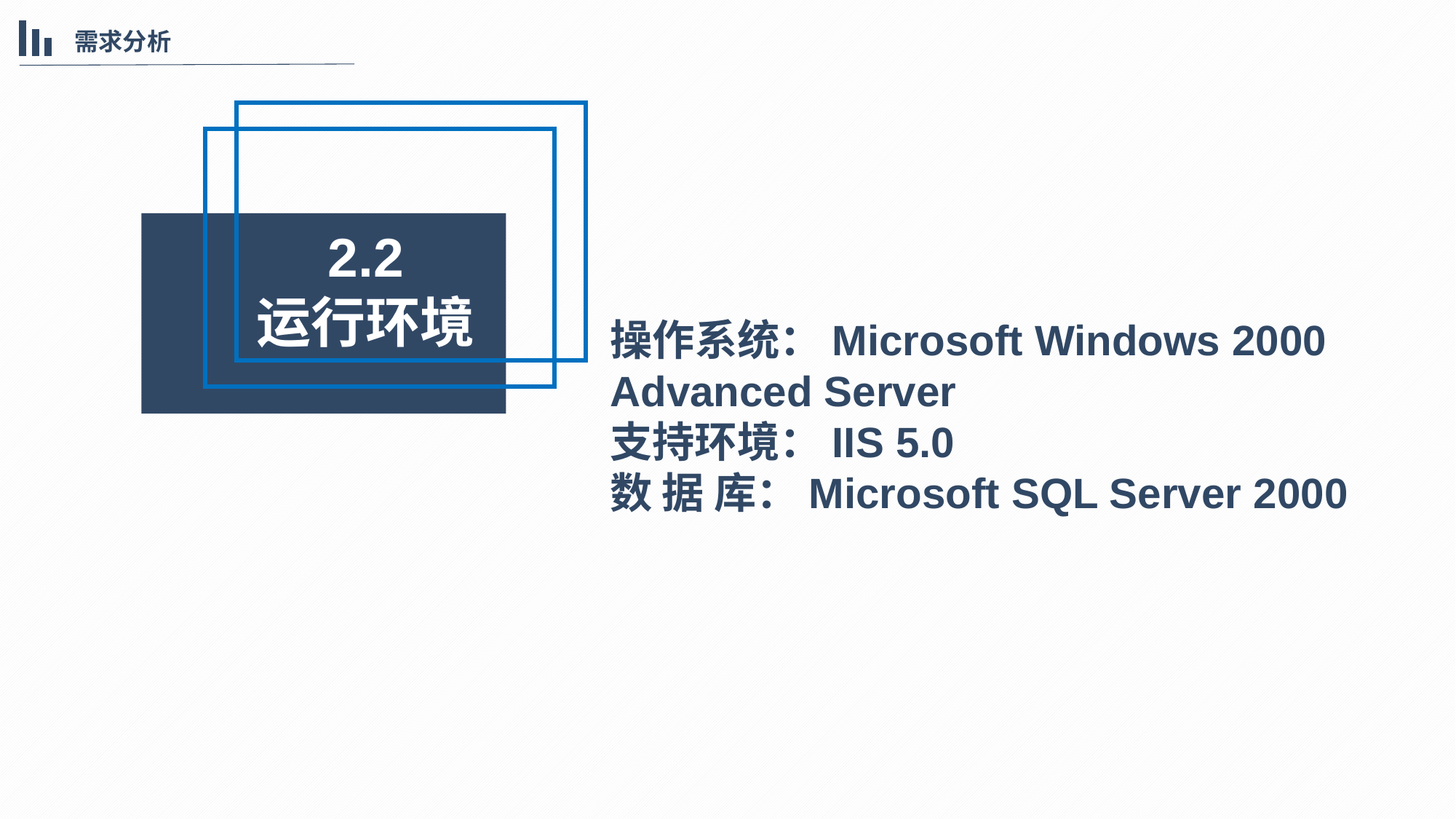

需求分析

2.2
运行环境
操作系统：Microsoft Windows 2000 Advanced Server
支持环境：IIS 5.0
数 据 库：Microsoft SQL Server 2000